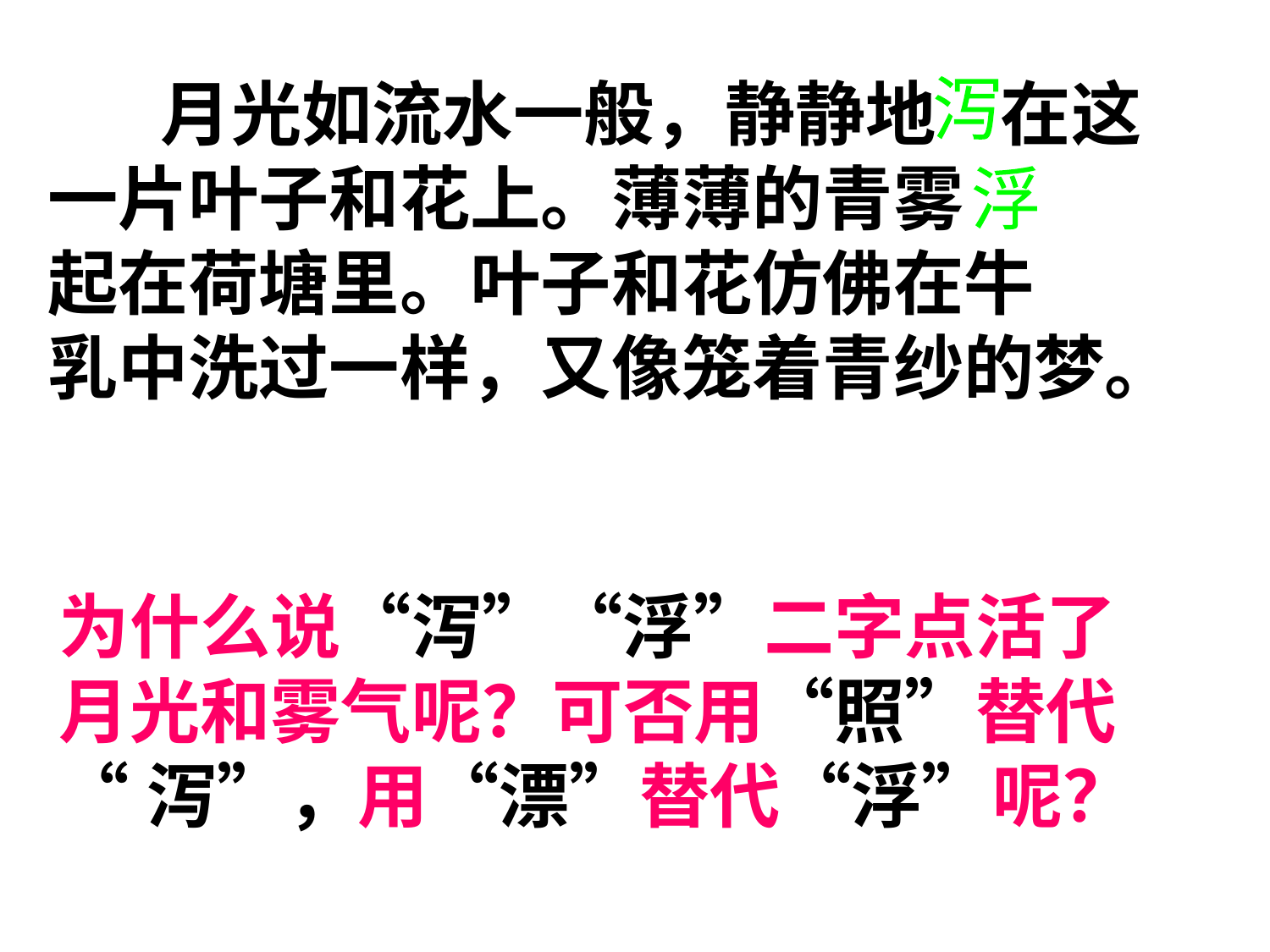

月光如流水一般，静静地    在这
一片叶子和花上。薄薄的青雾
起在荷塘里。叶子和花仿佛在牛
乳中洗过一样，又像笼着青纱的梦。

泻
浮
为什么说“泻”“浮”二字点活了
月光和雾气呢？可否用“照”替代
“泻”，用“漂”替代“浮”呢？